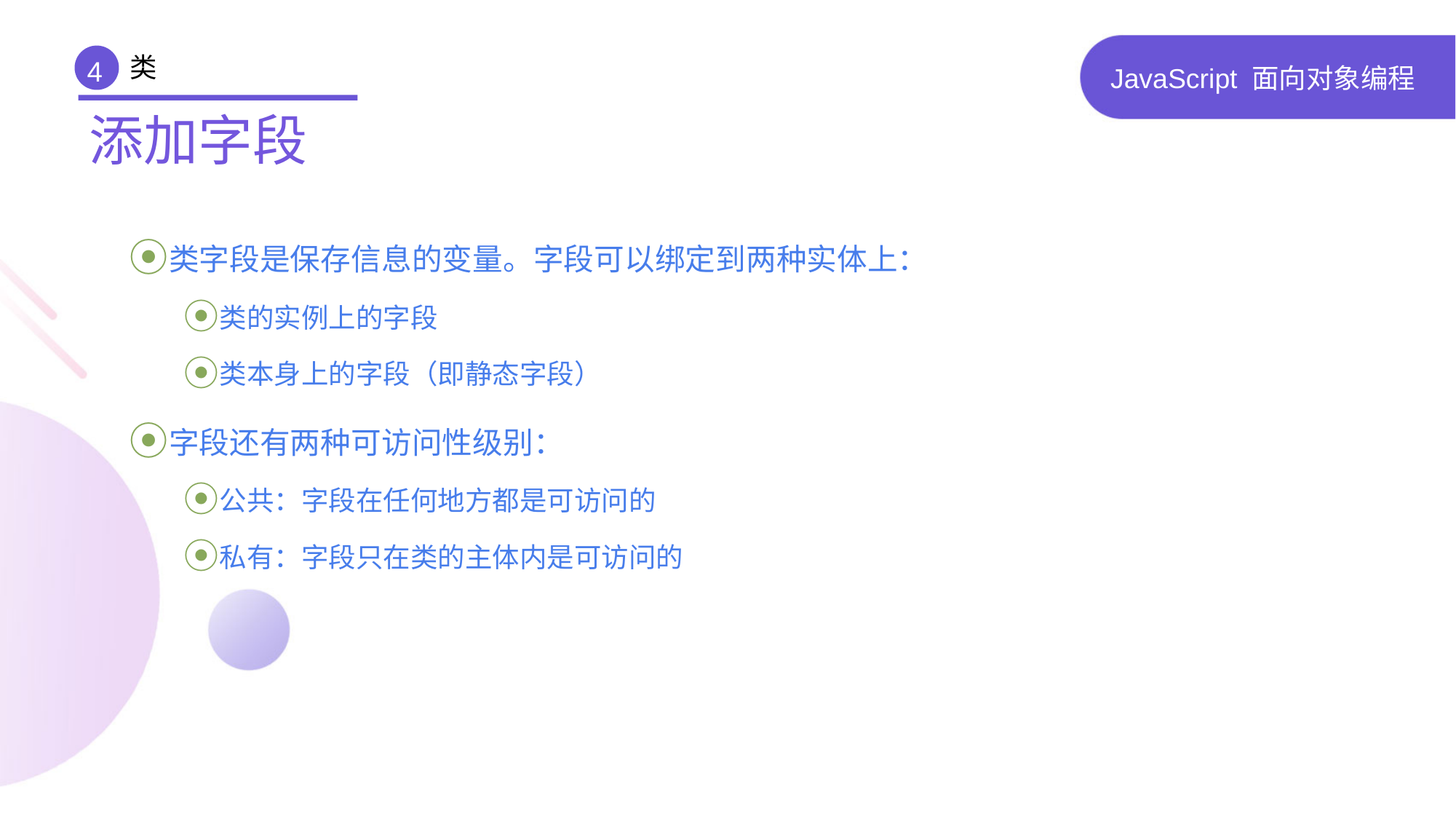

类
4
# JavaScript 面向对象编程
添加字段
类字段是保存信息的变量。字段可以绑定到两种实体上：
类的实例上的字段
类本身上的字段（即静态字段）
字段还有两种可访问性级别：
公共：字段在任何地方都是可访问的
私有：字段只在类的主体内是可访问的